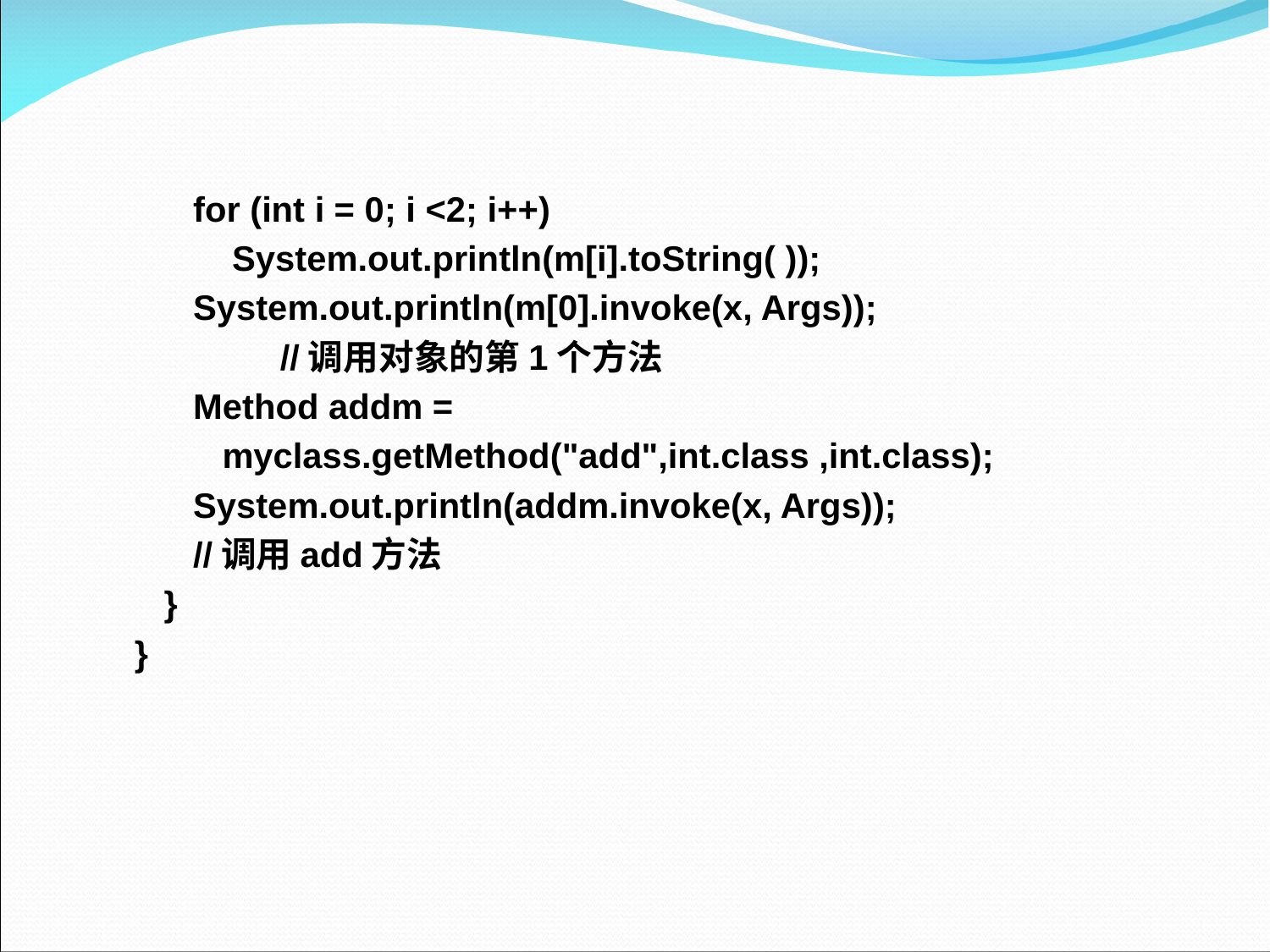

for (int i = 0; i <2; i++)
            System.out.println(m[i].toString( ));
        System.out.println(m[0].invoke(x, Args));
         	//调用对象的第1个方法
        Method addm =
           myclass.getMethod("add",int.class ,int.class);
        System.out.println(addm.invoke(x, Args));
        //调用add方法
     }
  }